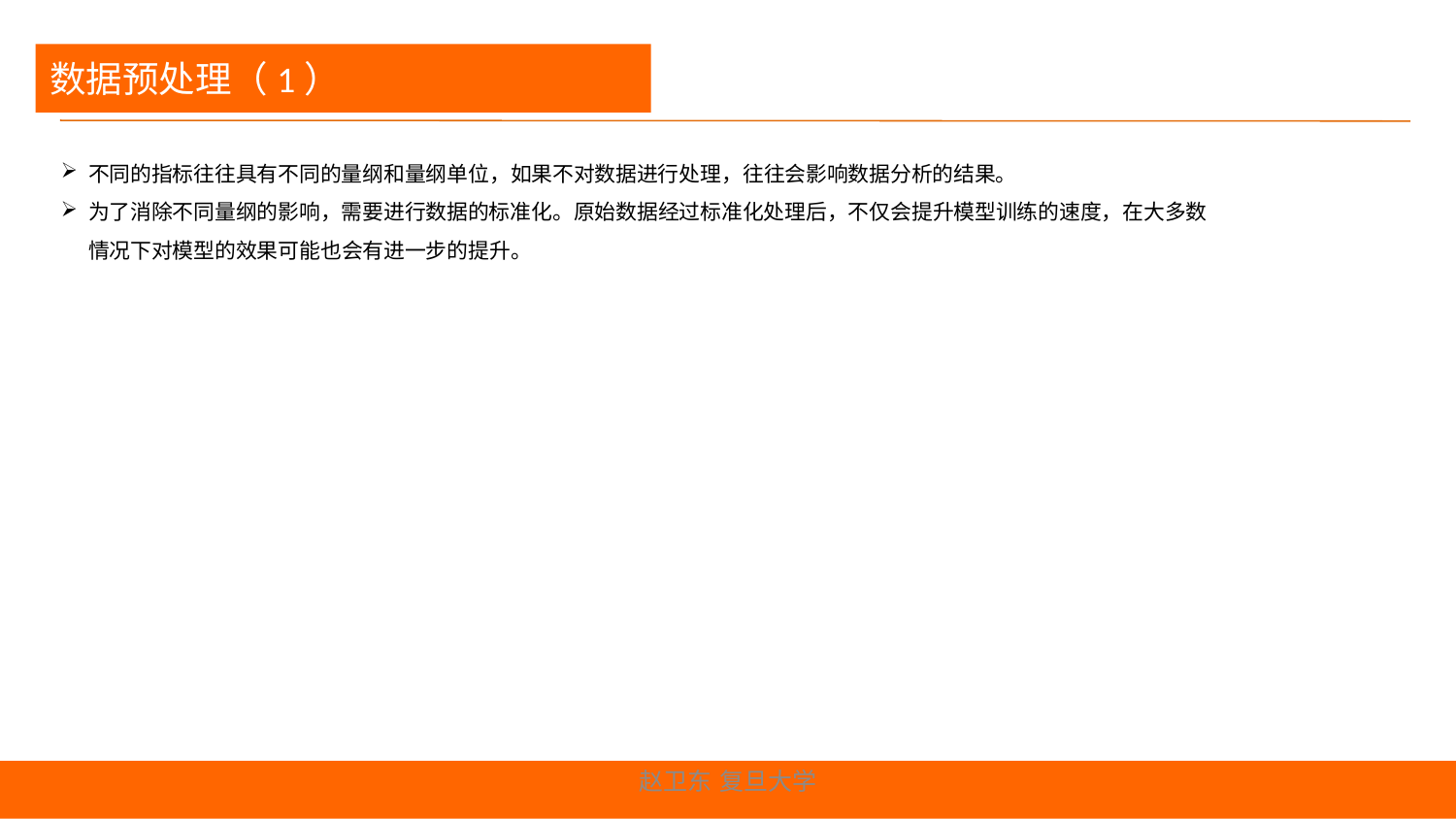

数据预处理（1）
不同的指标往往具有不同的量纲和量纲单位，如果不对数据进行处理，往往会影响数据分析的结果。
为了消除不同量纲的影响，需要进行数据的标准化。原始数据经过标准化处理后，不仅会提升模型训练的速度，在大多数情况下对模型的效果可能也会有进一步的提升。
赵卫东 复旦大学